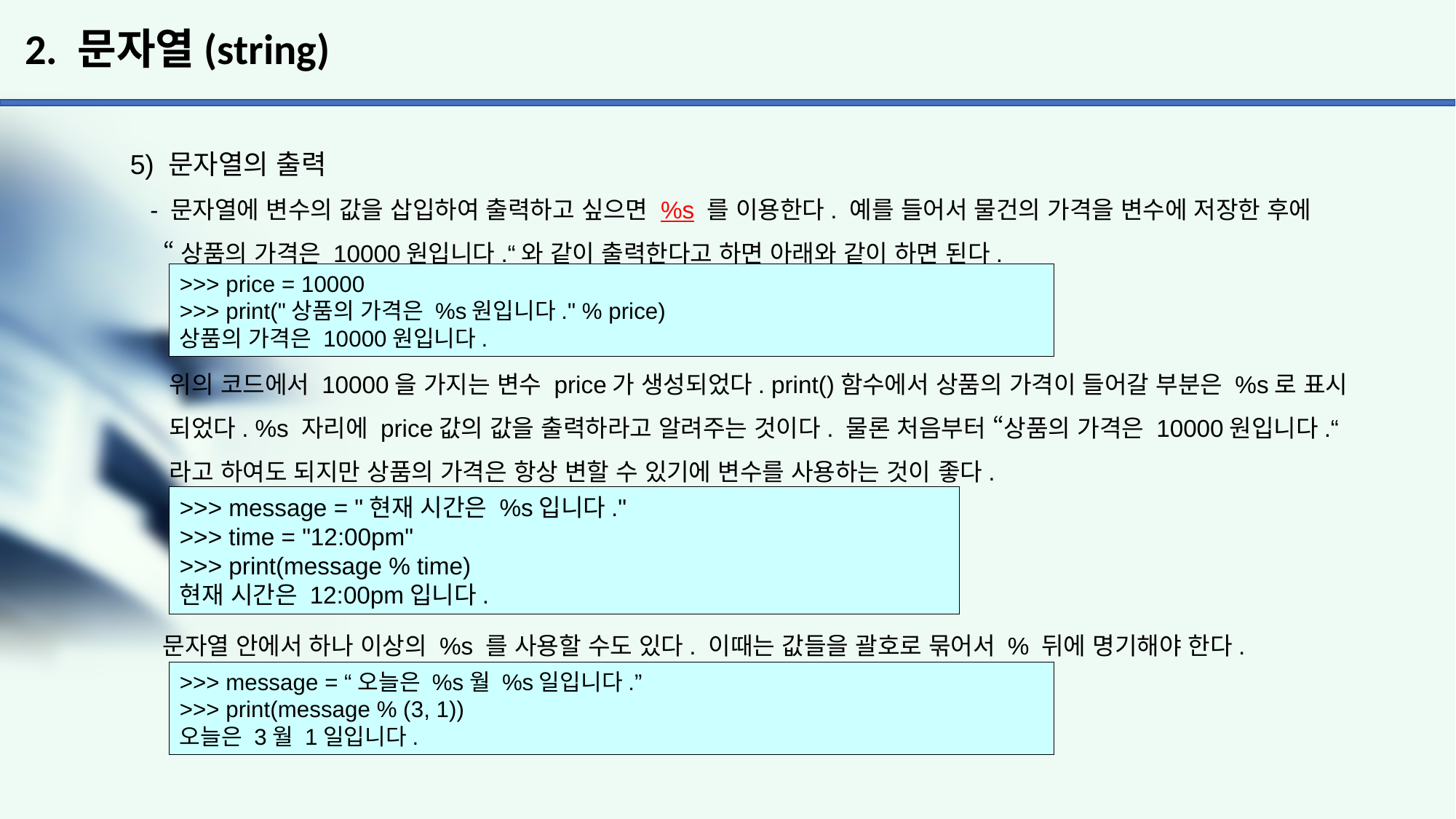

# 2. 문자열(string)
5) 문자열의 출력
   - 문자열에 변수의 값을 삽입하여 출력하고 싶으면 %s 를 이용한다. 예를 들어서 물건의 가격을 변수에 저장한 후에
     “상품의 가격은 10000원입니다.“와 같이 출력한다고 하면 아래와 같이 하면 된다.

     위의 코드에서 10000을 가지는 변수 price가 생성되었다. print()함수에서 상품의 가격이 들어갈 부분은 %s로 표시
     되었다. %s 자리에 price값의 값을 출력하라고 알려주는 것이다. 물론 처음부터 “상품의 가격은 10000원입니다.“
     라고 하여도 되지만 상품의 가격은 항상 변할 수 있기에 변수를 사용하는 것이 좋다.

    문자열 안에서 하나 이상의 %s 를 사용할 수도 있다. 이때는 값들을 괄호로 묶어서 % 뒤에 명기해야 한다.

>>> price = 10000
>>> print("상품의 가격은 %s원입니다." % price)
상품의 가격은 10000원입니다.
>>> message = "현재 시간은 %s입니다."
>>> time = "12:00pm"
>>> print(message % time)
현재 시간은 12:00pm입니다.
>>> message = “오늘은 %s월 %s일입니다.”
>>> print(message % (3, 1))
오늘은 3월 1일입니다.